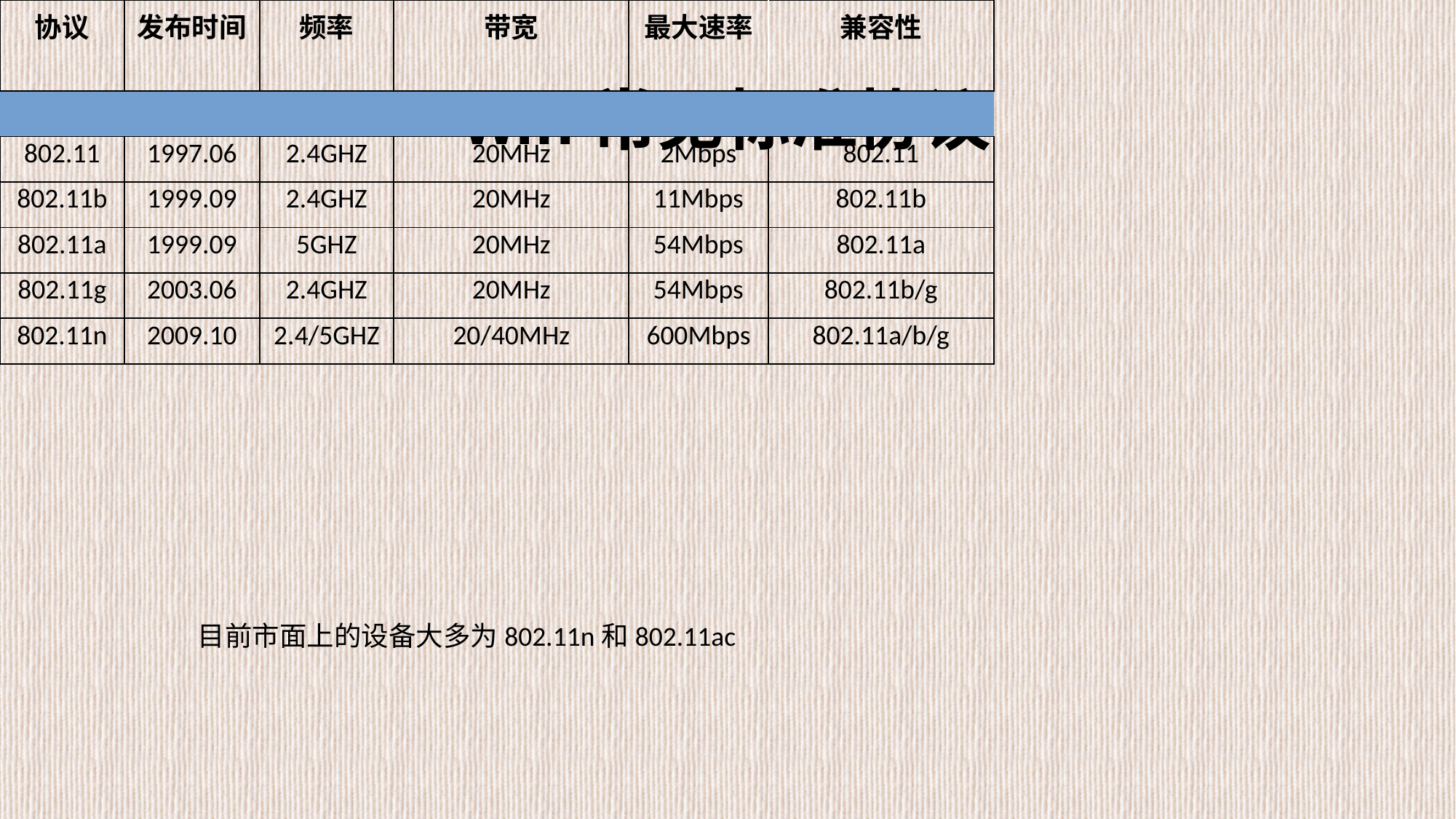

# wifi常见标准协议
| 协议 | 发布时间 | 频率 | 带宽 | 最大速率 | 兼容性 |
| --- | --- | --- | --- | --- | --- |
|  |  |  |  |  |  |
| 802.11 | 1997.06 | 2.4GHZ | 20MHz | 2Mbps | 802.11 |
| 802.11b | 1999.09 | 2.4GHZ | 20MHz | 11Mbps | 802.11b |
| 802.11a | 1999.09 | 5GHZ | 20MHz | 54Mbps | 802.11a |
| 802.11g | 2003.06 | 2.4GHZ | 20MHz | 54Mbps | 802.11b/g |
| 802.11n | 2009.10 | 2.4/5GHZ | 20/40MHz | 600Mbps | 802.11a/b/g |
| 802.11ac | 2012.01 | 5GHZ | 20/40/80/160MHz | 6.9Gbps | 802.11a/b/g/n |
目前市面上的设备大多为802.11n和802.11ac